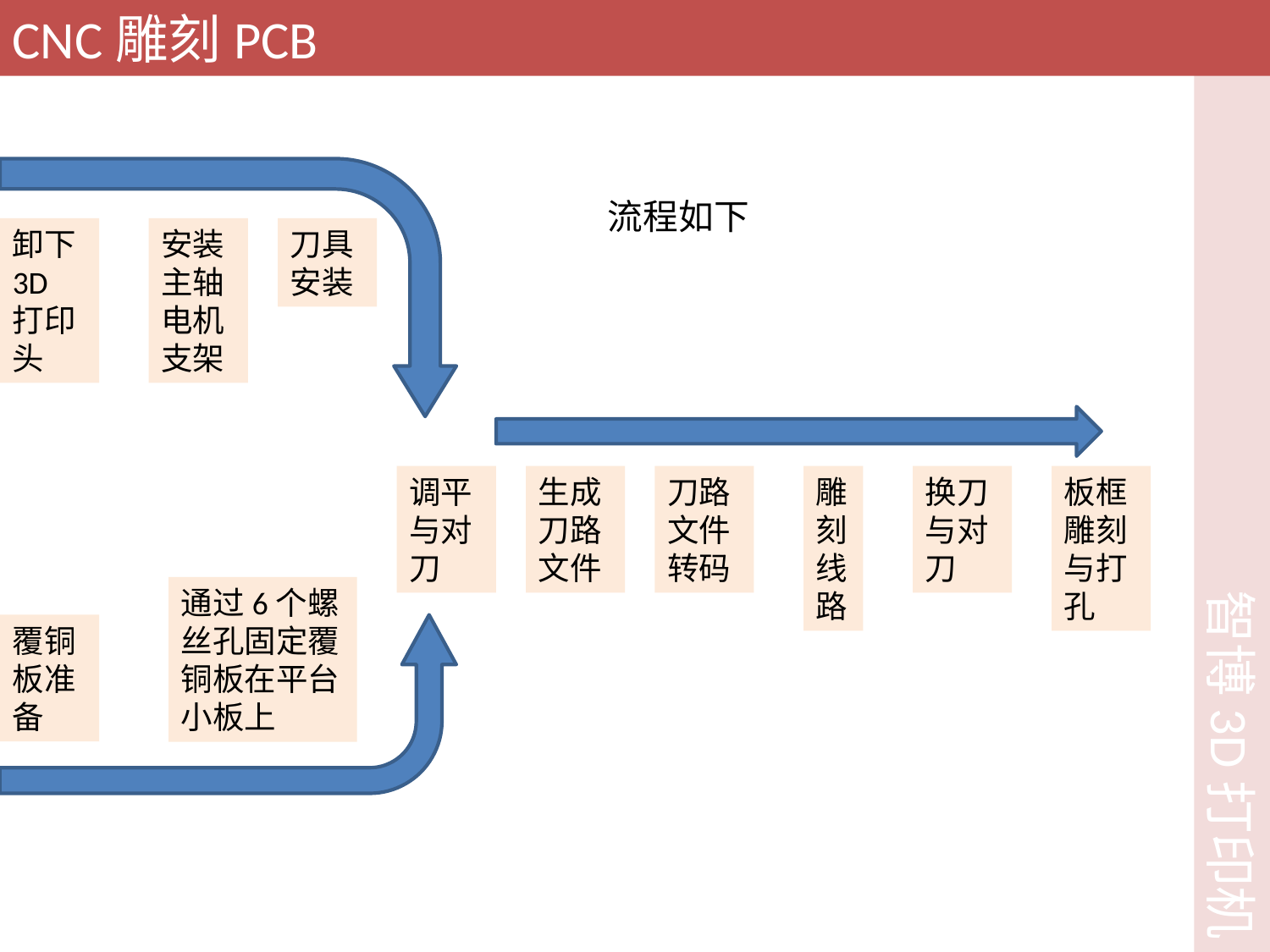

CNC雕刻PCB

流程如下
卸下3D打印头
安装主轴电机支架
刀具安装

智博3D打印机
调平与对刀
生成刀路文件
刀路文件转码
雕刻线路
换刀与对刀
板框雕刻与打孔

通过6个螺丝孔固定覆铜板在平台小板上
覆铜板准备